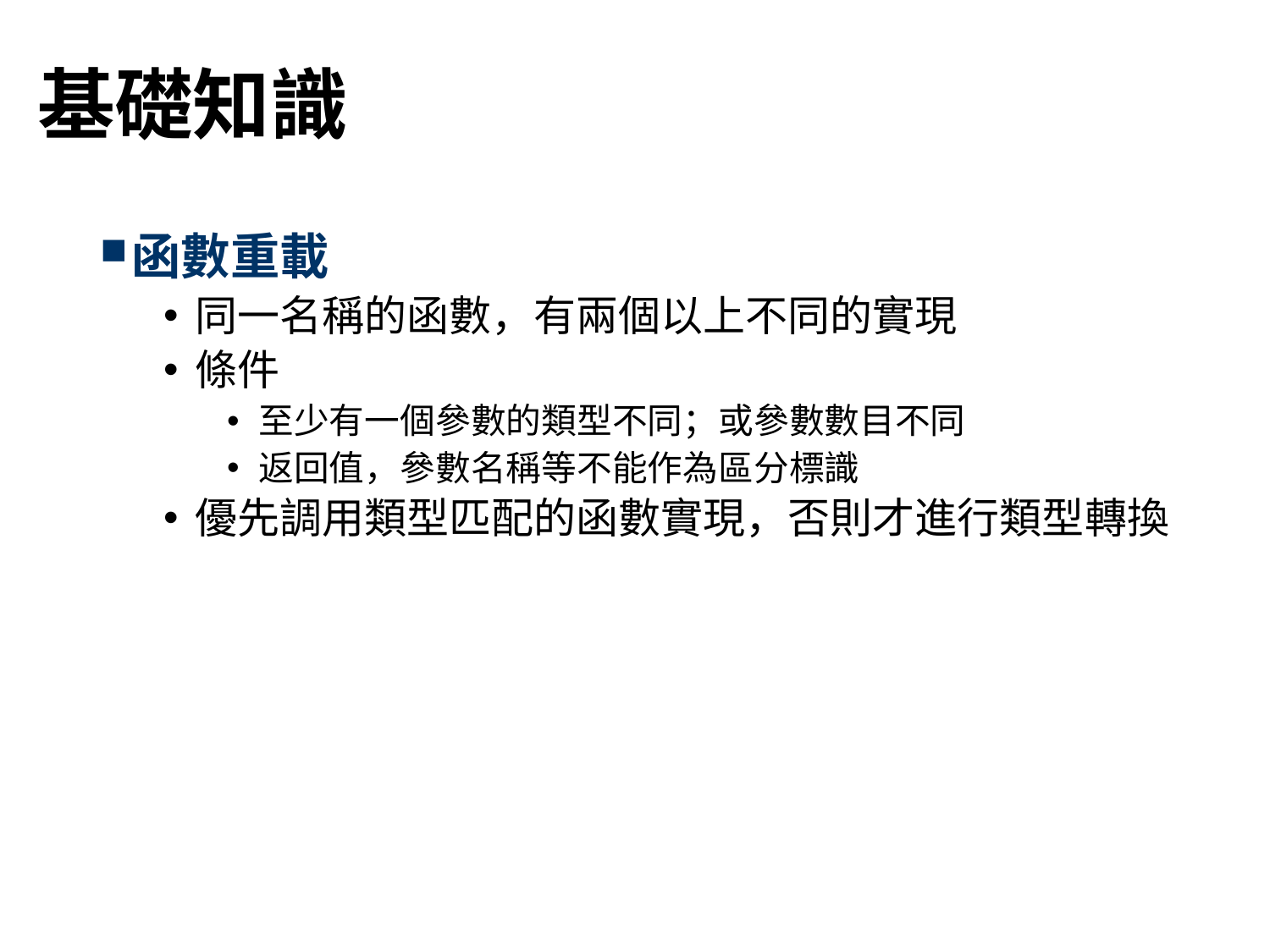

# 基礎知識
函數重載
同一名稱的函數，有兩個以上不同的實現
條件
至少有一個參數的類型不同；或參數數目不同
返回值，參數名稱等不能作為區分標識
優先調用類型匹配的函數實現，否則才進行類型轉換